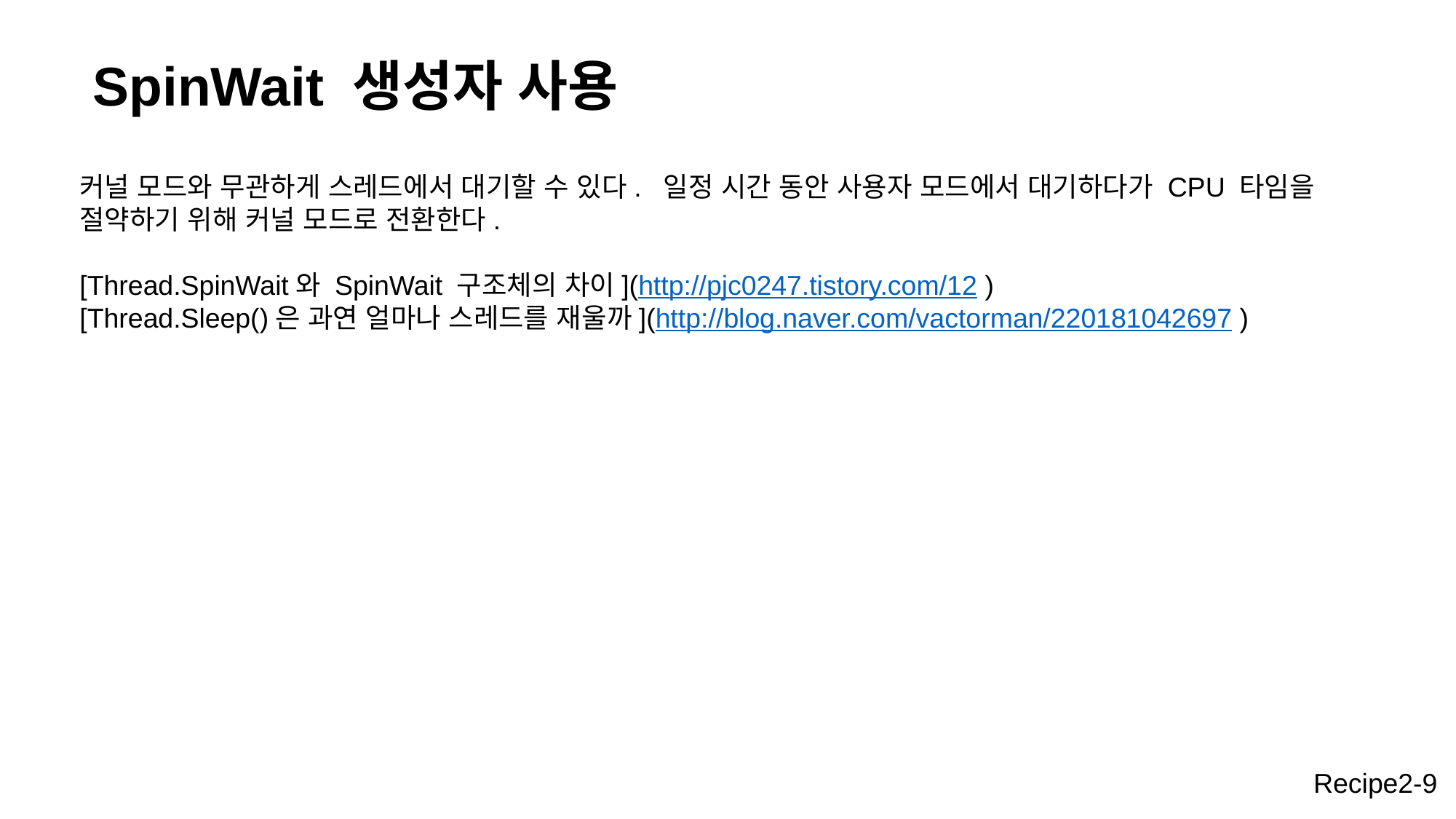

SpinWait 생성자 사용
커널 모드와 무관하게 스레드에서 대기할 수 있다.  일정 시간 동안 사용자 모드에서 대기하다가 CPU 타임을 절약하기 위해 커널 모드로 전환한다.

[Thread.SpinWait와 SpinWait 구조체의 차이](http://pjc0247.tistory.com/12 )
[Thread.Sleep()은 과연 얼마나 스레드를 재울까](http://blog.naver.com/vactorman/220181042697 )
Recipe2-9